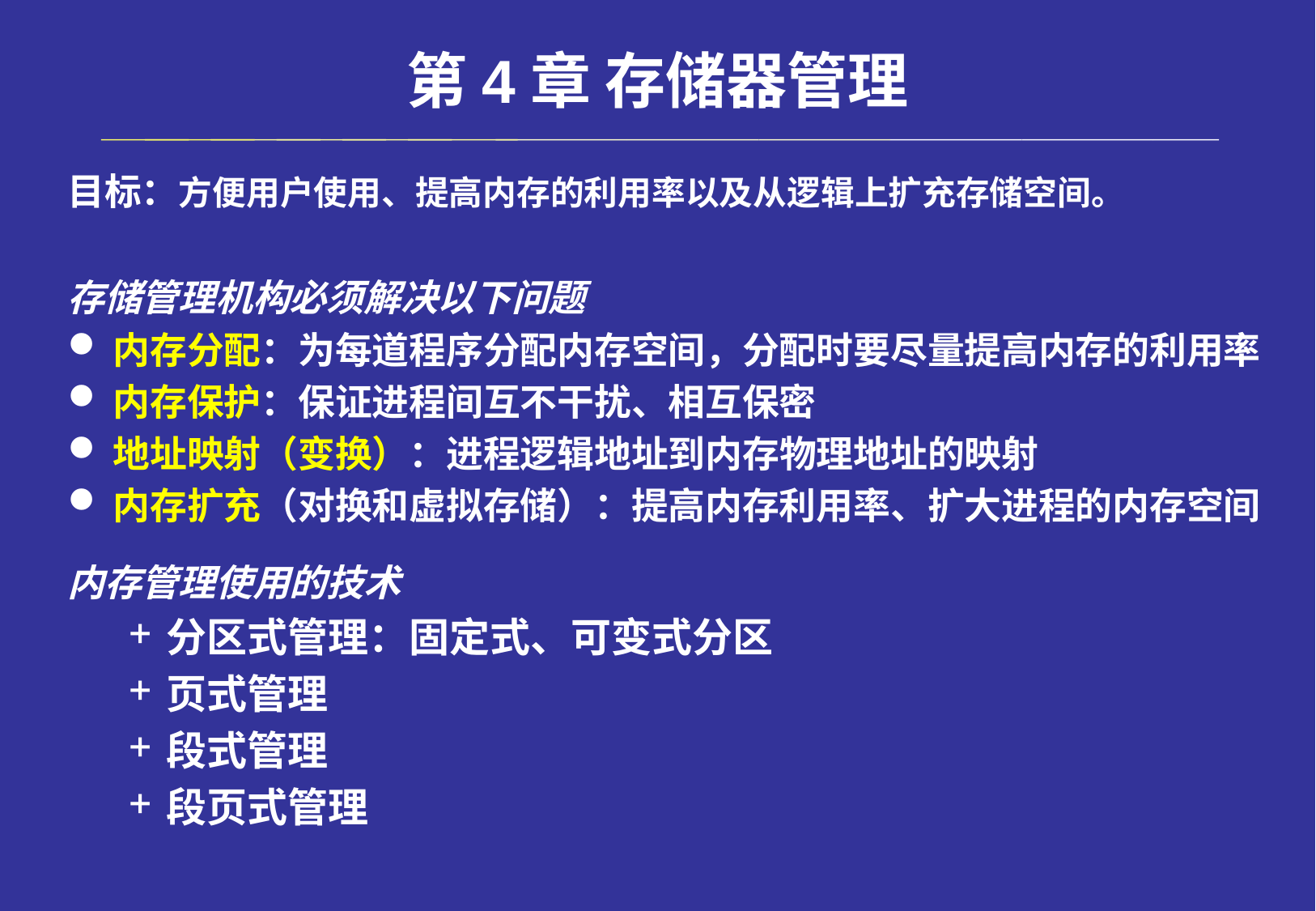

# 第4章 存储器管理

目标：方便用户使用、提高内存的利用率以及从逻辑上扩充存储空间。

存储管理机构必须解决以下问题
内存分配：为每道程序分配内存空间，分配时要尽量提高内存的利用率
内存保护：保证进程间互不干扰、相互保密
地址映射（变换）：进程逻辑地址到内存物理地址的映射
内存扩充（对换和虚拟存储）：提高内存利用率、扩大进程的内存空间

内存管理使用的技术
分区式管理：固定式、可变式分区
页式管理
段式管理
段页式管理